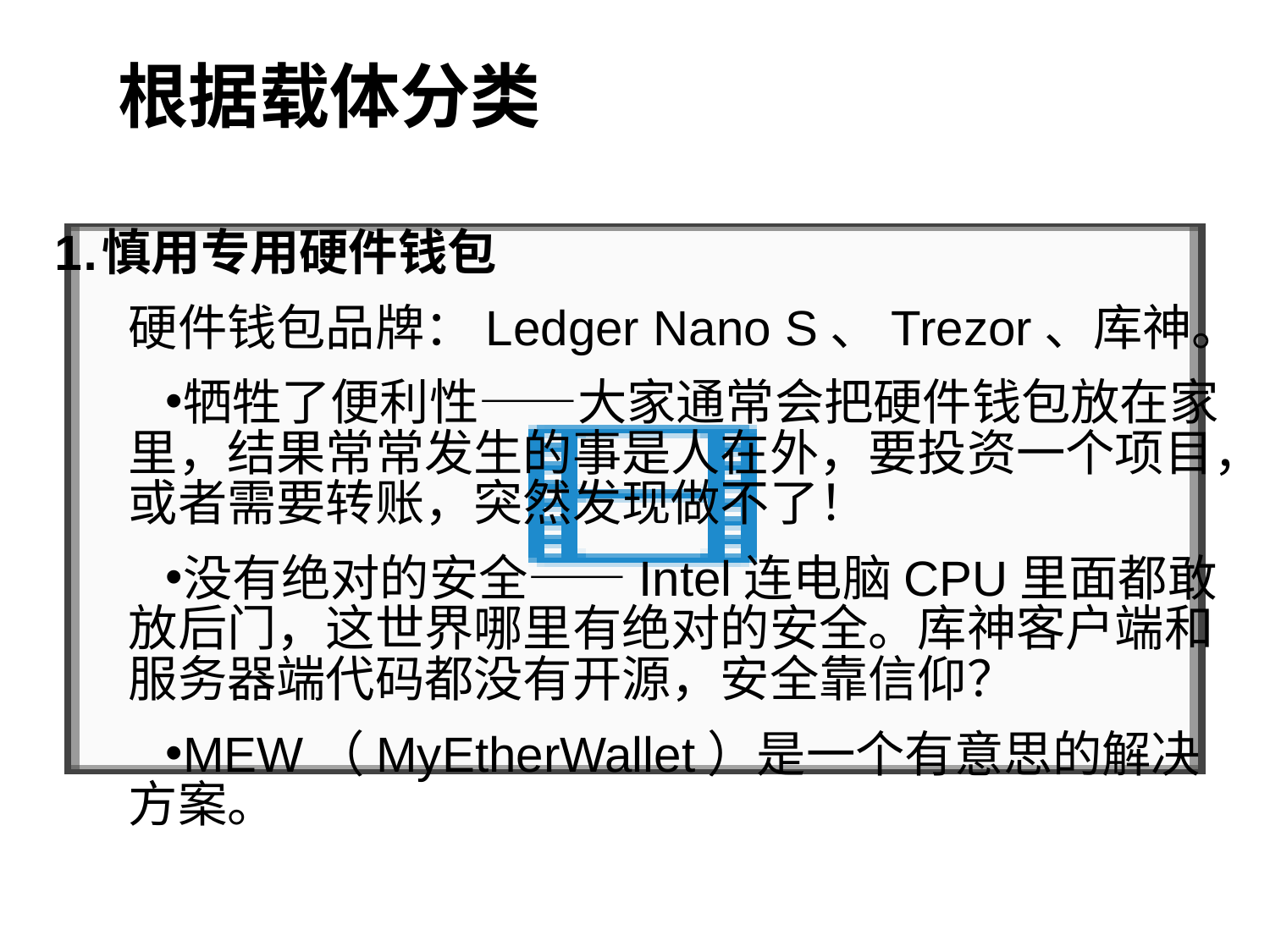

# 根据载体分类
慎用专用硬件钱包
硬件钱包品牌：Ledger Nano S、Trezor、库神。
牺牲了便利性——大家通常会把硬件钱包放在家里，结果常常发生的事是人在外，要投资一个项目，或者需要转账，突然发现做不了！
没有绝对的安全——Intel连电脑CPU里面都敢放后门，这世界哪里有绝对的安全。库神客户端和服务器端代码都没有开源，安全靠信仰？
MEW（MyEtherWallet）是一个有意思的解决方案。